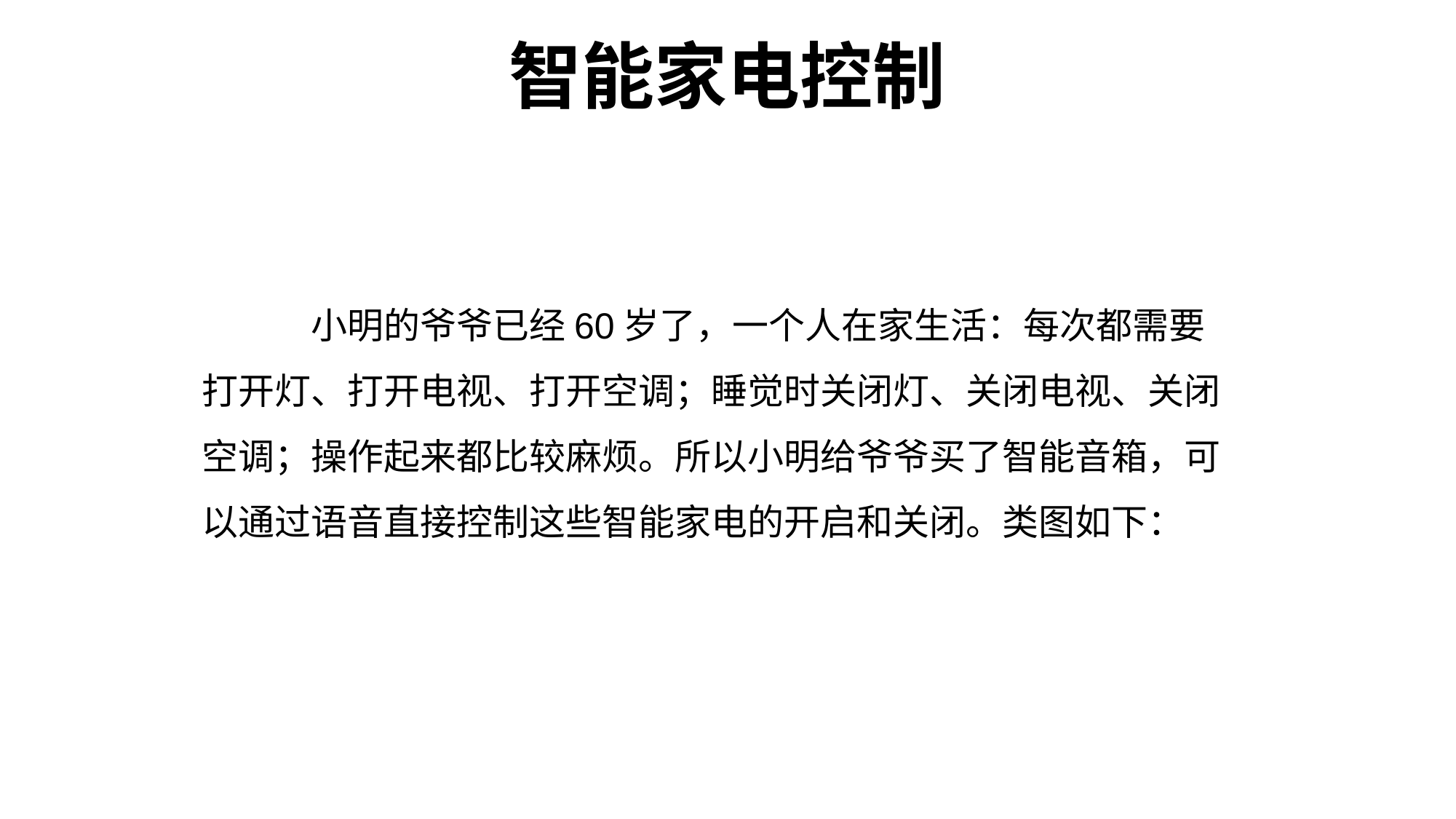

# 智能家电控制
	小明的爷爷已经60岁了，一个人在家生活：每次都需要打开灯、打开电视、打开空调；睡觉时关闭灯、关闭电视、关闭空调；操作起来都比较麻烦。所以小明给爷爷买了智能音箱，可以通过语音直接控制这些智能家电的开启和关闭。类图如下：